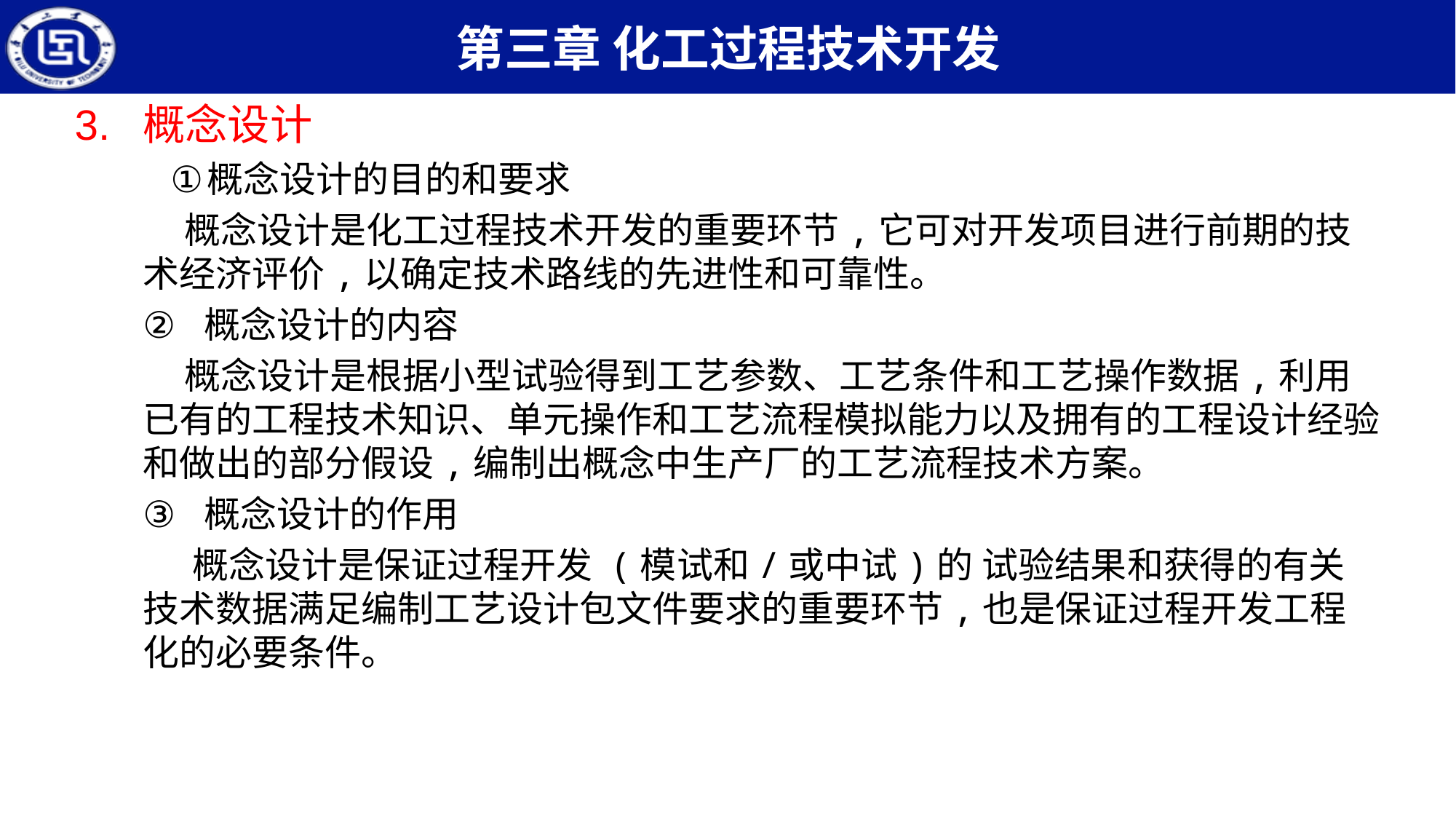

概念设计
概念设计的目的和要求
    概念设计是化工过程技术开发的重要环节,它可对开发项目进行前期的技术经济评价,以确定技术路线的先进性和可靠性。
概念设计的内容
    概念设计是根据小型试验得到工艺参数、工艺条件和工艺操作数据,利用已有的工程技术知识、单元操作和工艺流程模拟能力以及拥有的工程设计经验和做出的部分假设,编制出概念中生产厂的工艺流程技术方案。
概念设计的作用
     概念设计是保证过程开发 (模试和/或中试)的 试验结果和获得的有关技术数据满足编制工艺设计包文件要求的重要环节,也是保证过程开发工程化的必要条件。